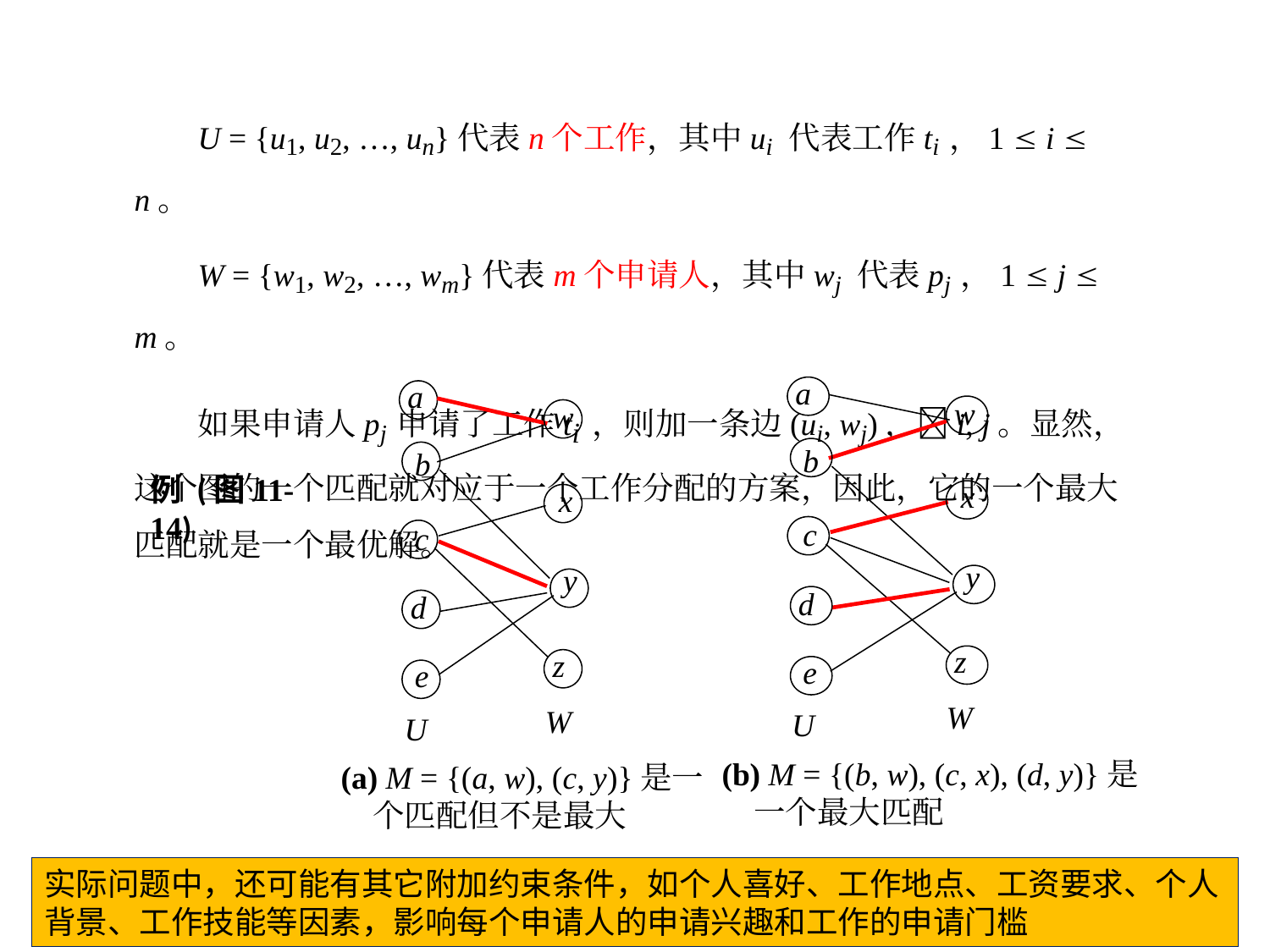

U = {u1, u2, …, un}代表n个工作，其中ui 代表工作ti，1 ≤ i ≤ n。
W = {w1, w2, …, wm}代表m个申请人，其中wj 代表pj，1 ≤ j ≤ m。
如果申请人pj申请了工作ti，则加一条边(ui, wj)，∀i, j。显然，这个图的一个匹配就对应于一个工作分配的方案，因此，它的一个最大匹配就是一个最优解。
a

w

b

x

c

y

d

z
e

W
U
(b) M = {(b, w), (c, x), (d, y)}是一个最大匹配
a

w

b

x

c

y

d

z
e

W
U
(a) M = {(a, w), (c, y)}是一个匹配但不是最大
例 (图11-14)
实际问题中，还可能有其它附加约束条件，如个人喜好、工作地点、工资要求、个人背景、工作技能等因素，影响每个申请人的申请兴趣和工作的申请门槛
11-47